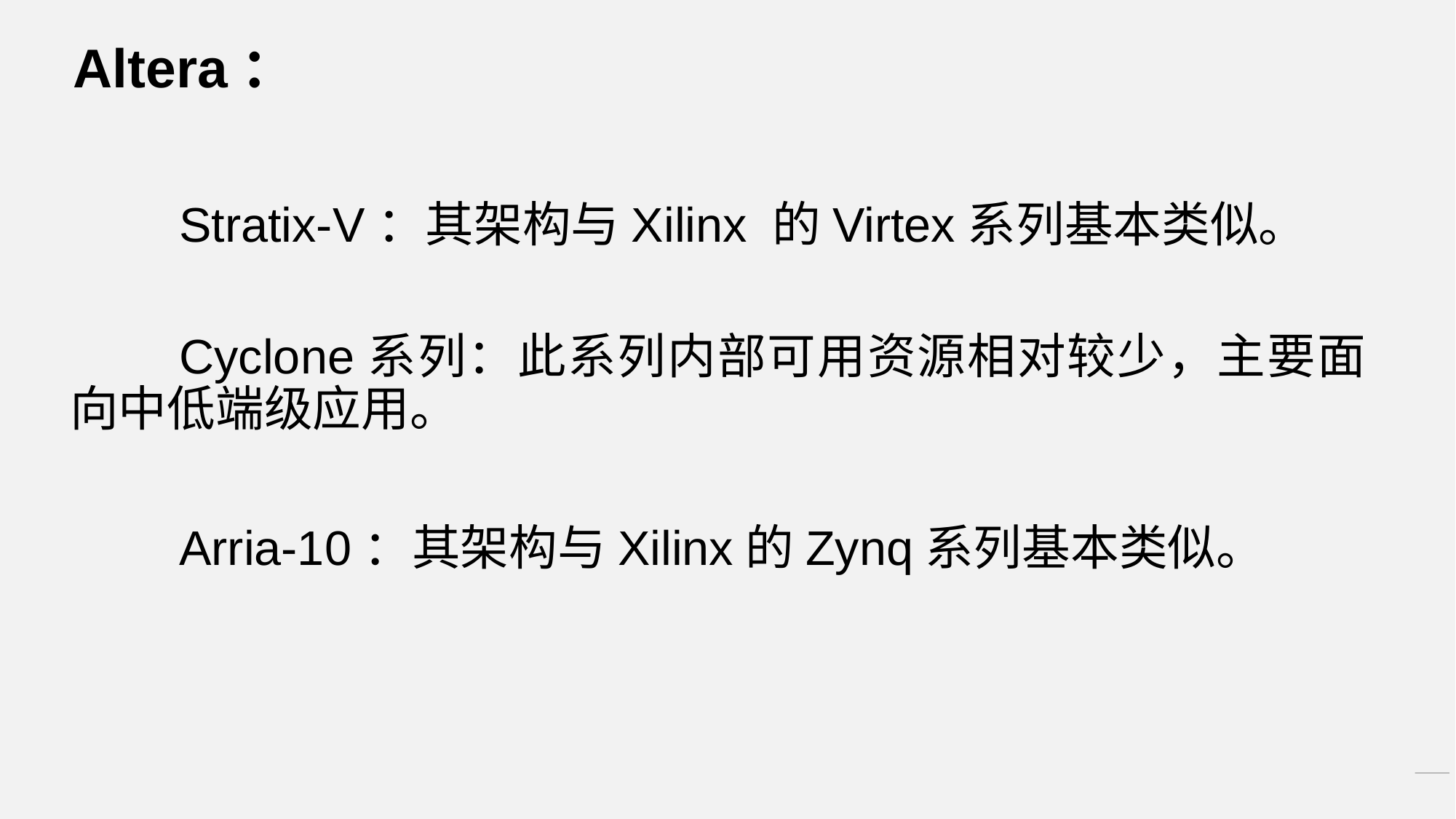

Altera：
	Stratix-V：其架构与Xilinx 的Virtex系列基本类似。
	Cyclone系列：此系列内部可用资源相对较少，主要面向中低端级应用。
	Arria-10：其架构与Xilinx的Zynq系列基本类似。